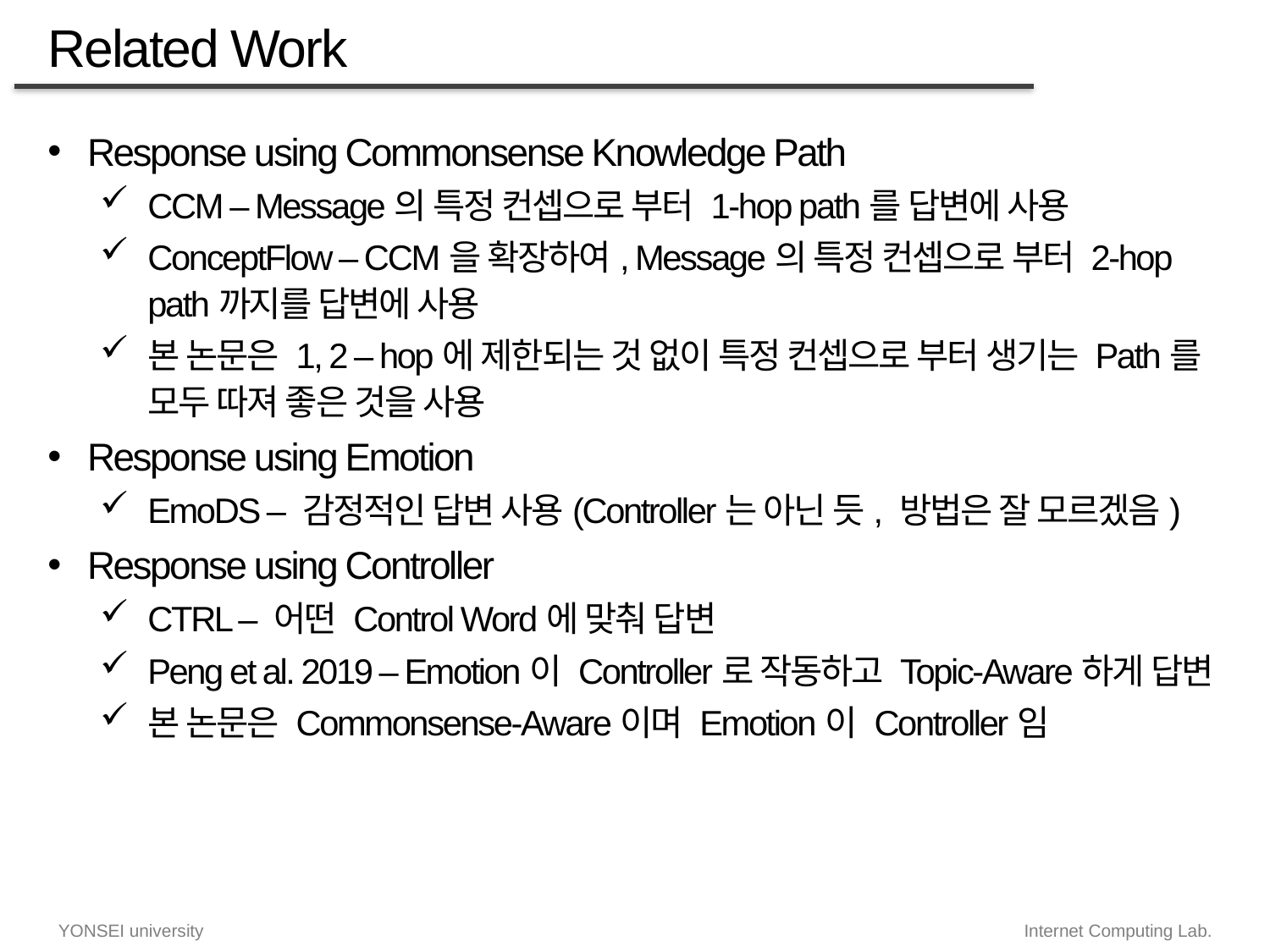

# Related Work
Response using Commonsense Knowledge Path
CCM – Message의 특정 컨셉으로 부터 1-hop path를 답변에 사용
ConceptFlow – CCM을 확장하여, Message의 특정 컨셉으로 부터 2-hop path까지를 답변에 사용
본 논문은 1, 2 – hop에 제한되는 것 없이 특정 컨셉으로 부터 생기는 Path를 모두 따져 좋은 것을 사용
Response using Emotion
EmoDS – 감정적인 답변 사용(Controller는 아닌 듯, 방법은 잘 모르겠음)
Response using Controller
CTRL – 어떤 Control Word에 맞춰 답변
Peng et al. 2019 – Emotion이 Controller로 작동하고 Topic-Aware하게 답변
본 논문은 Commonsense-Aware이며 Emotion이 Controller임